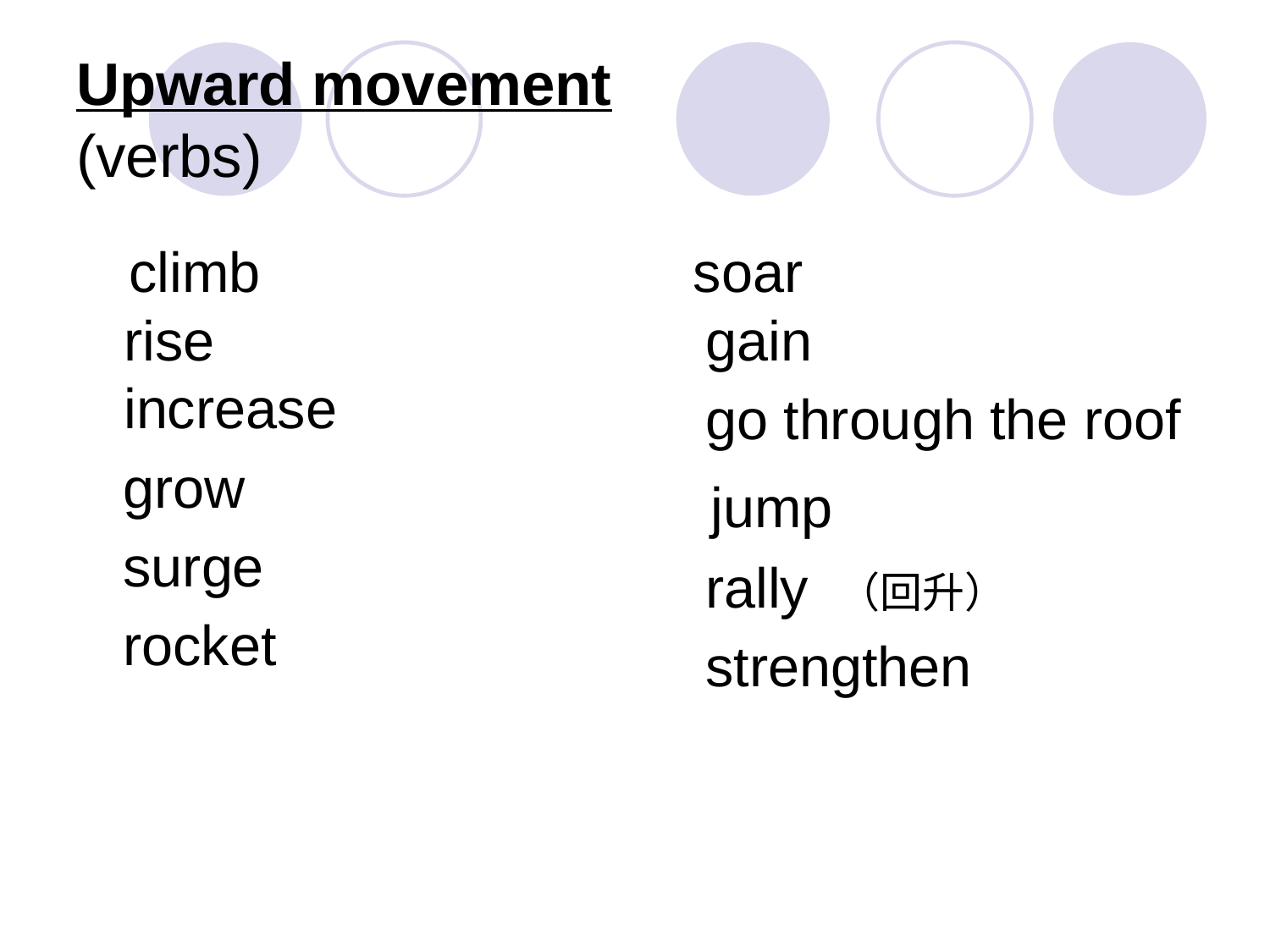

# Upward movement (verbs)
   climb
rise
increase
   grow
   surge
   rocket
  soar
gain
   go through the roof
   jump
   rally （回升）
   strengthen